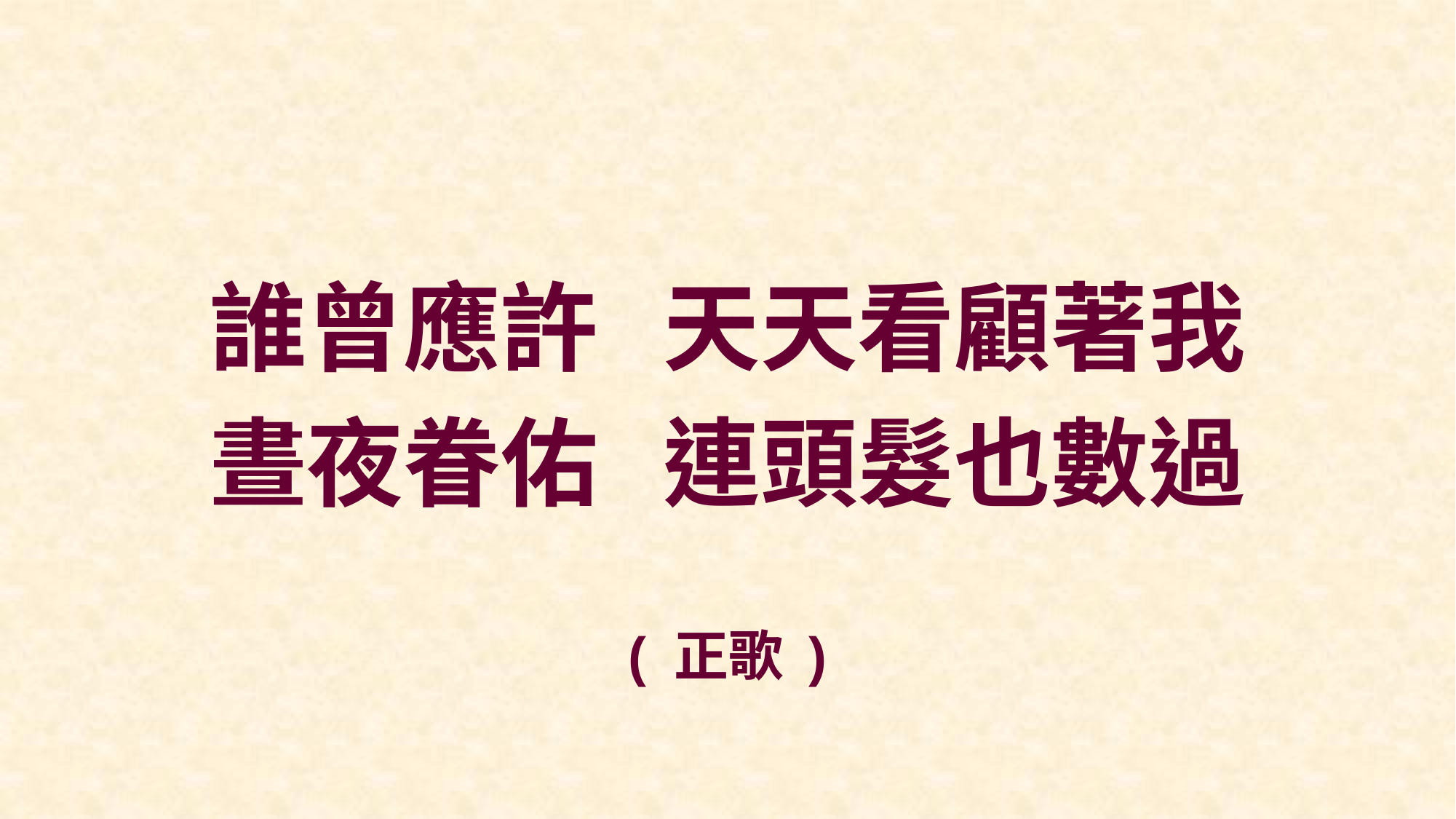

誰曾應許   天天看顧著我
晝夜眷佑   連頭髮也數過
( 正歌 )